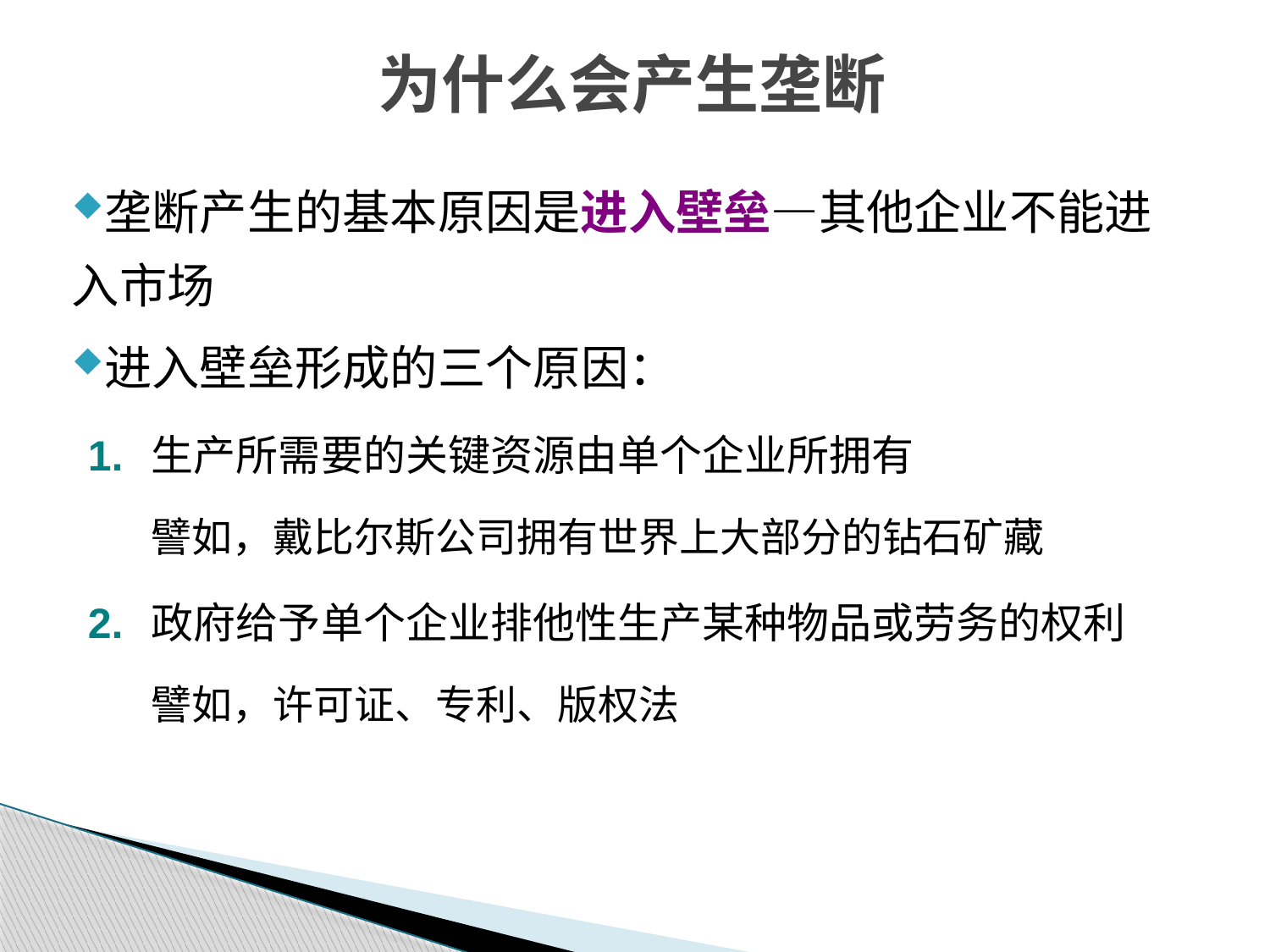

为什么会产生垄断
垄断产生的基本原因是进入壁垒—其他企业不能进入市场
进入壁垒形成的三个原因：
1.	生产所需要的关键资源由单个企业所拥有
	譬如，戴比尔斯公司拥有世界上大部分的钻石矿藏
2.	政府给予单个企业排他性生产某种物品或劳务的权利
	譬如，许可证、专利、版权法